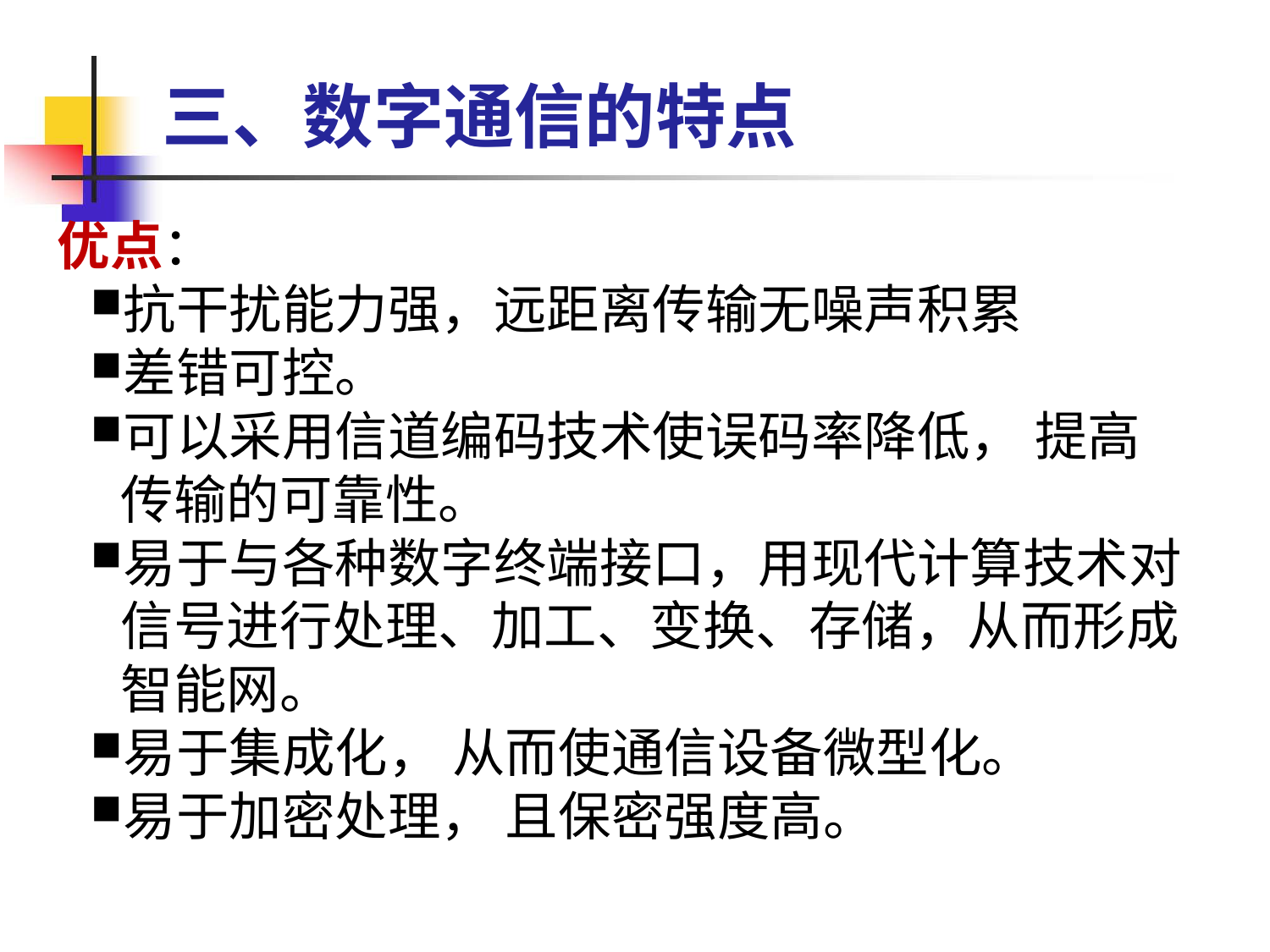

三、数字通信的特点
优点：
抗干扰能力强，远距离传输无噪声积累
差错可控。
可以采用信道编码技术使误码率降低， 提高传输的可靠性。
易于与各种数字终端接口，用现代计算技术对信号进行处理、加工、变换、存储，从而形成智能网。
易于集成化， 从而使通信设备微型化。
易于加密处理， 且保密强度高。